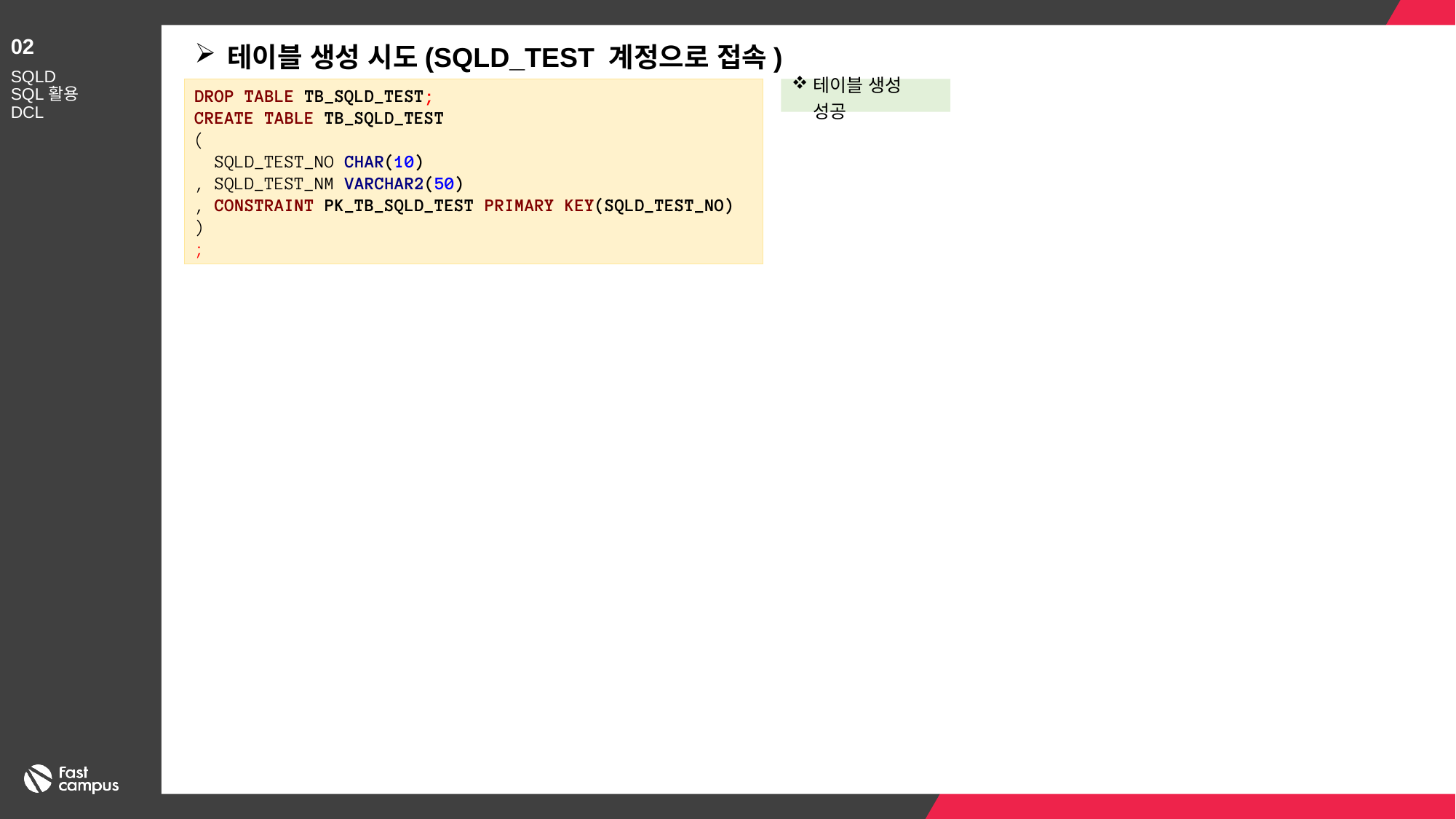

02
테이블 생성 시도(SQLD_TEST 계정으로 접속)
SQLD
SQL활용
DCL
DROP TABLE TB_SQLD_TEST;
CREATE TABLE TB_SQLD_TEST
(
  SQLD_TEST_NO CHAR(10)
, SQLD_TEST_NM VARCHAR2(50)
, CONSTRAINT PK_TB_SQLD_TEST PRIMARY KEY(SQLD_TEST_NO)
)
;
테이블 생성 성공